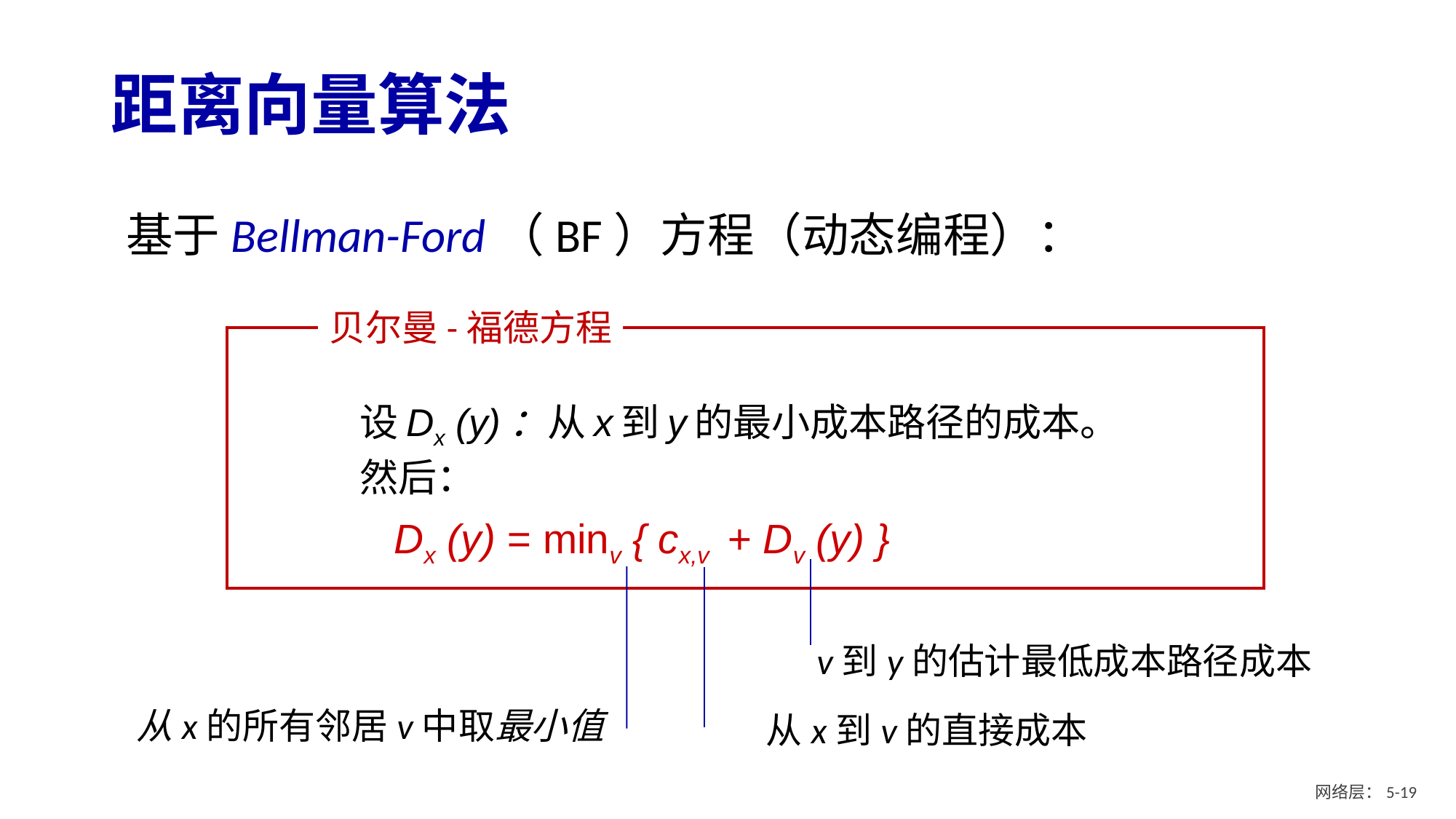

# 距离向量算法
基于Bellman-Ford（BF）方程（动态编程）：

贝尔曼-福德方程

设Dx (y)：从x到y的最小成本路径的成本。
然后：
   Dx (y) = minv { cx,v  + Dv (y) }

v到y的估计最低成本路径成本

从x的所有邻居v中取最小值
从x到v的直接成本
网络层：5-19